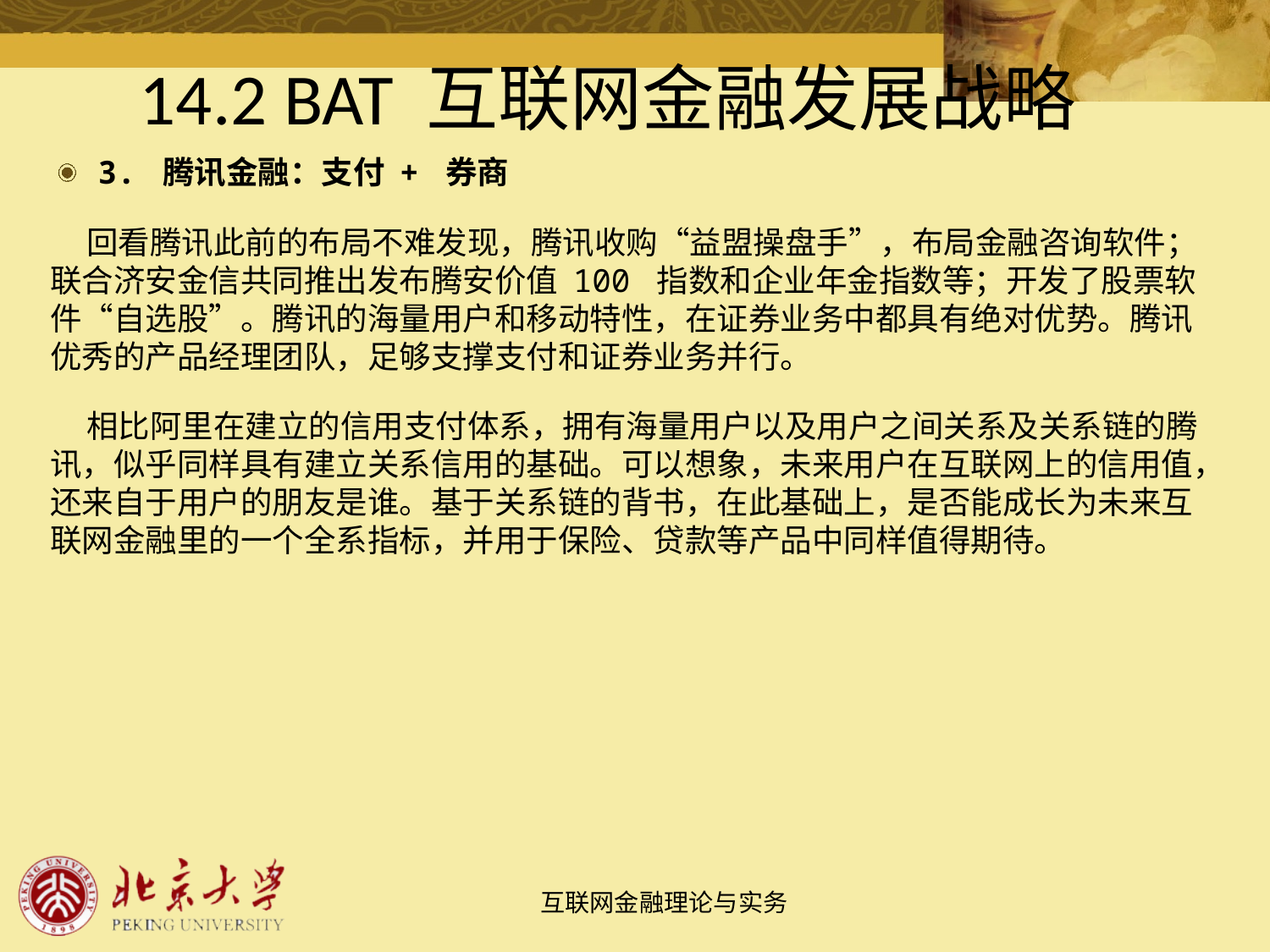

# 14.2 BAT 互联网金融发展战略
3. 腾讯金融：支付 + 券商
    回看腾讯此前的布局不难发现，腾讯收购“益盟操盘手”，布局金融咨询软件；联合济安金信共同推出发布腾安价值 100 指数和企业年金指数等；开发了股票软件“自选股”。腾讯的海量用户和移动特性，在证券业务中都具有绝对优势。腾讯优秀的产品经理团队，足够支撑支付和证券业务并行。
    相比阿里在建立的信用支付体系，拥有海量用户以及用户之间关系及关系链的腾讯，似乎同样具有建立关系信用的基础。可以想象，未来用户在互联网上的信用值，还来自于用户的朋友是谁。基于关系链的背书，在此基础上，是否能成长为未来互联网金融里的一个全系指标，并用于保险、贷款等产品中同样值得期待。